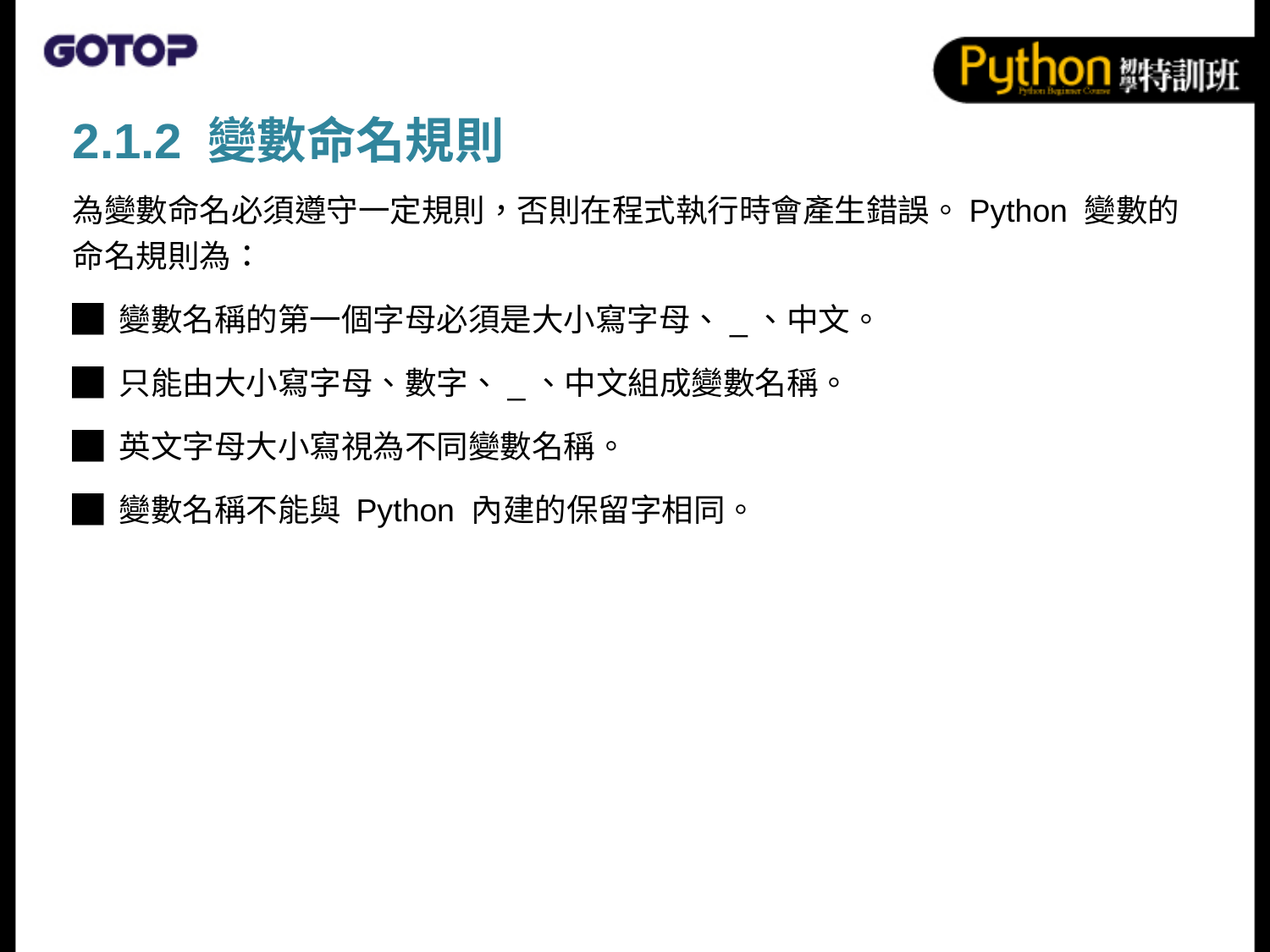

2.1.2 變數命名規則
為變數命名必須遵守一定規則，否則在程式執行時會產生錯誤。Python 變數的命名規則為：
█ 變數名稱的第一個字母必須是大小寫字母、_、中文。
█ 只能由大小寫字母、數字、_、中文組成變數名稱。
█ 英文字母大小寫視為不同變數名稱。
█ 變數名稱不能與 Python 內建的保留字相同。